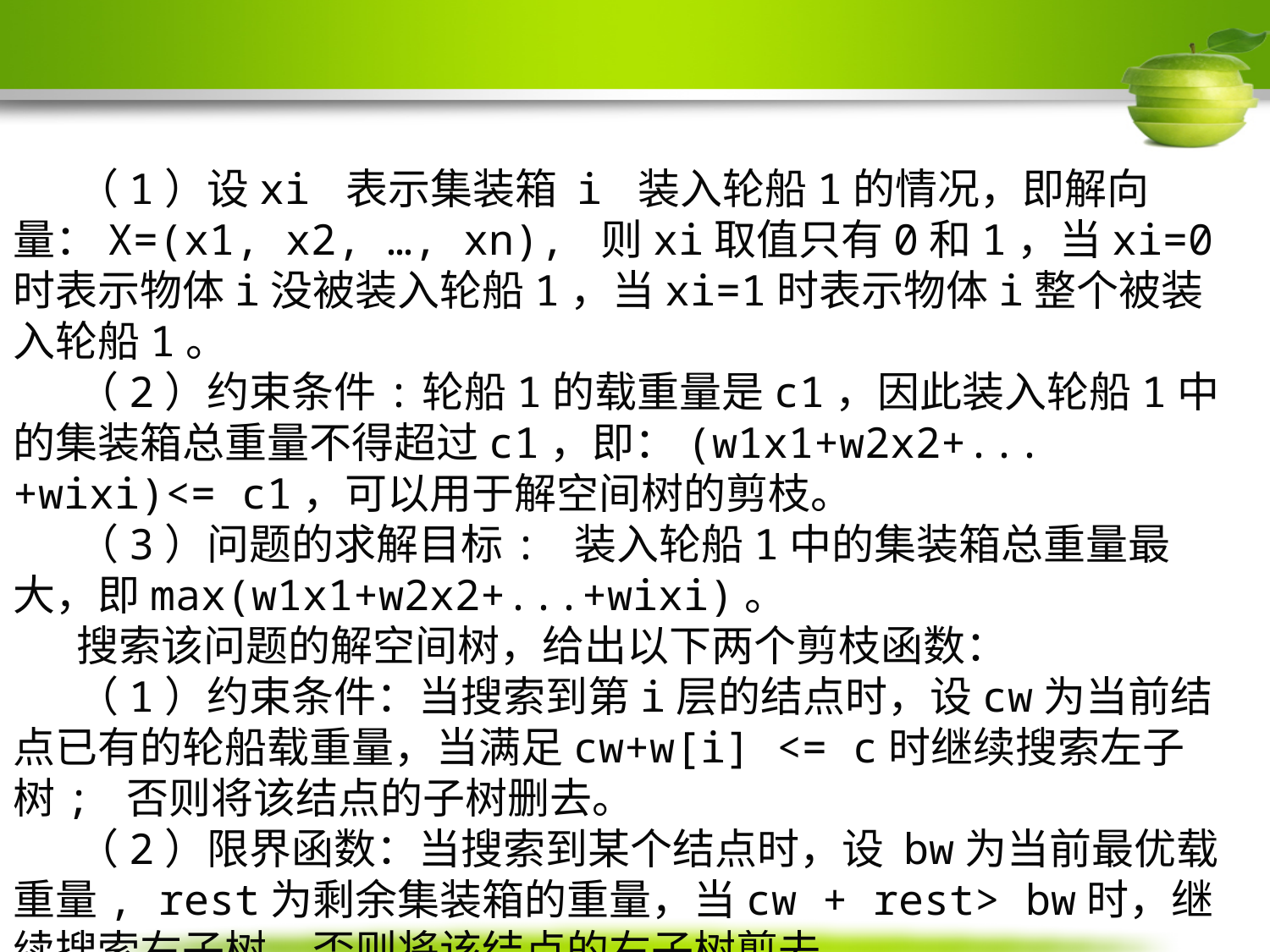

（1）设xi 表示集装箱 i 装入轮船1的情况，即解向量：X=(x1, x2, …, xn), 则xi取值只有0和1，当xi=0时表示物体i没被装入轮船1，当xi=1时表示物体i整个被装入轮船1。
（2）约束条件:轮船1的载重量是c1，因此装入轮船1中的集装箱总重量不得超过c1，即：(w1x1+w2x2+...+wixi)<= c1，可以用于解空间树的剪枝。
（3）问题的求解目标: 装入轮船1中的集装箱总重量最大，即max(w1x1+w2x2+...+wixi)。
搜索该问题的解空间树，给出以下两个剪枝函数：
（1）约束条件：当搜索到第i层的结点时，设cw为当前结点已有的轮船载重量，当满足cw+w[i] <= c时继续搜索左子树; 否则将该结点的子树删去。
（2）限界函数：当搜索到某个结点时，设 bw为当前最优载重量, rest为剩余集装箱的重量，当cw + rest> bw时，继续搜索右子树,否则将该结点的右子树剪去。